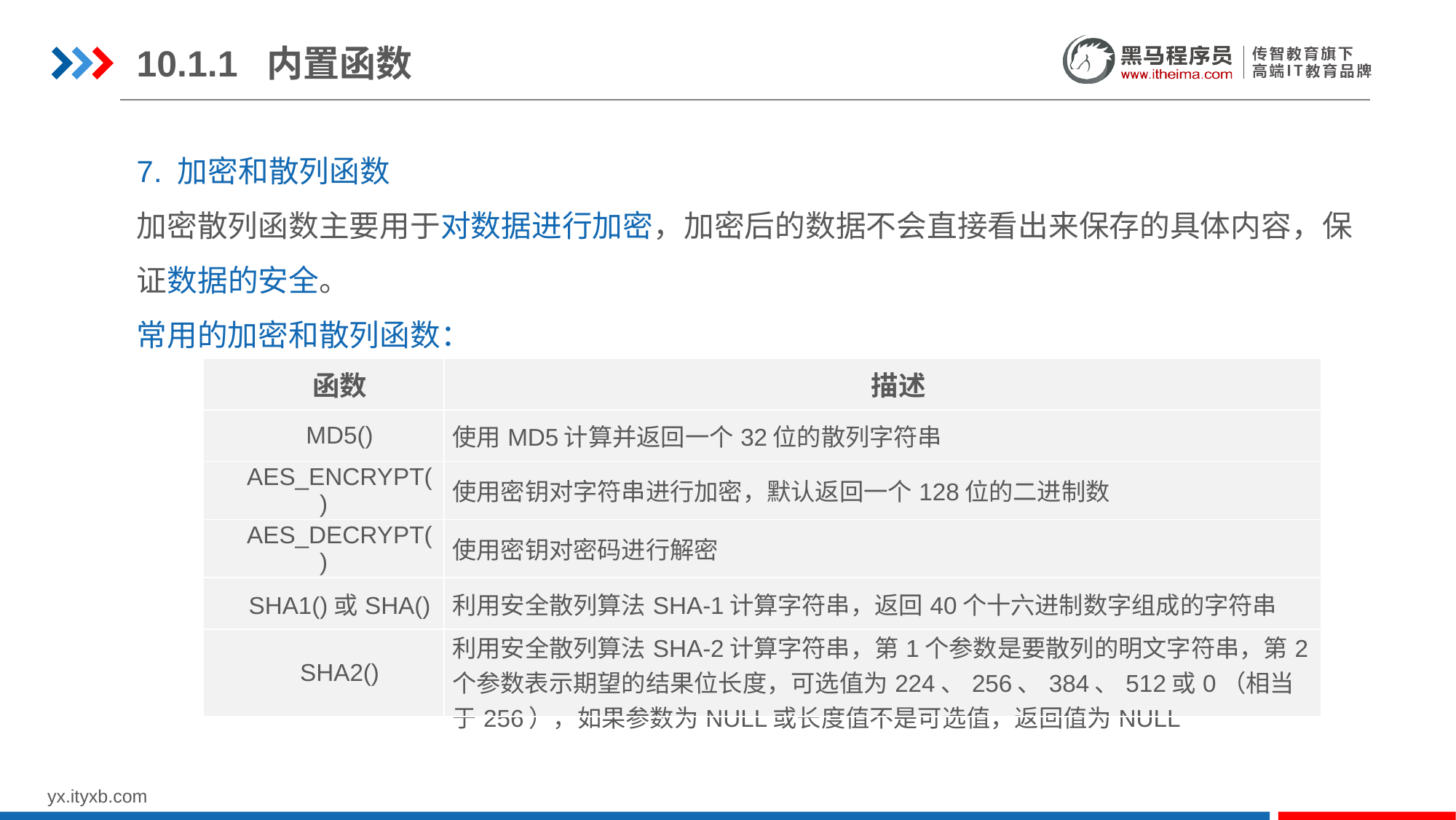

10.1.1  内置函数
7. 加密和散列函数
加密散列函数主要用于对数据进行加密，加密后的数据不会直接看出来保存的具体内容，保证数据的安全。
常用的加密和散列函数：
| 函数 | 描述 |
| --- | --- |
| MD5() | 使用MD5计算并返回一个32位的散列字符串 |
| AES\_ENCRYPT() | 使用密钥对字符串进行加密，默认返回一个128位的二进制数 |
| AES\_DECRYPT() | 使用密钥对密码进行解密 |
| SHA1()或SHA() | 利用安全散列算法SHA-1计算字符串，返回40个十六进制数字组成的字符串 |
| SHA2() | 利用安全散列算法SHA-2计算字符串，第1个参数是要散列的明文字符串，第2个参数表示期望的结果位长度，可选值为224、256、384、512或0（相当于256），如果参数为NULL或长度值不是可选值，返回值为NULL |